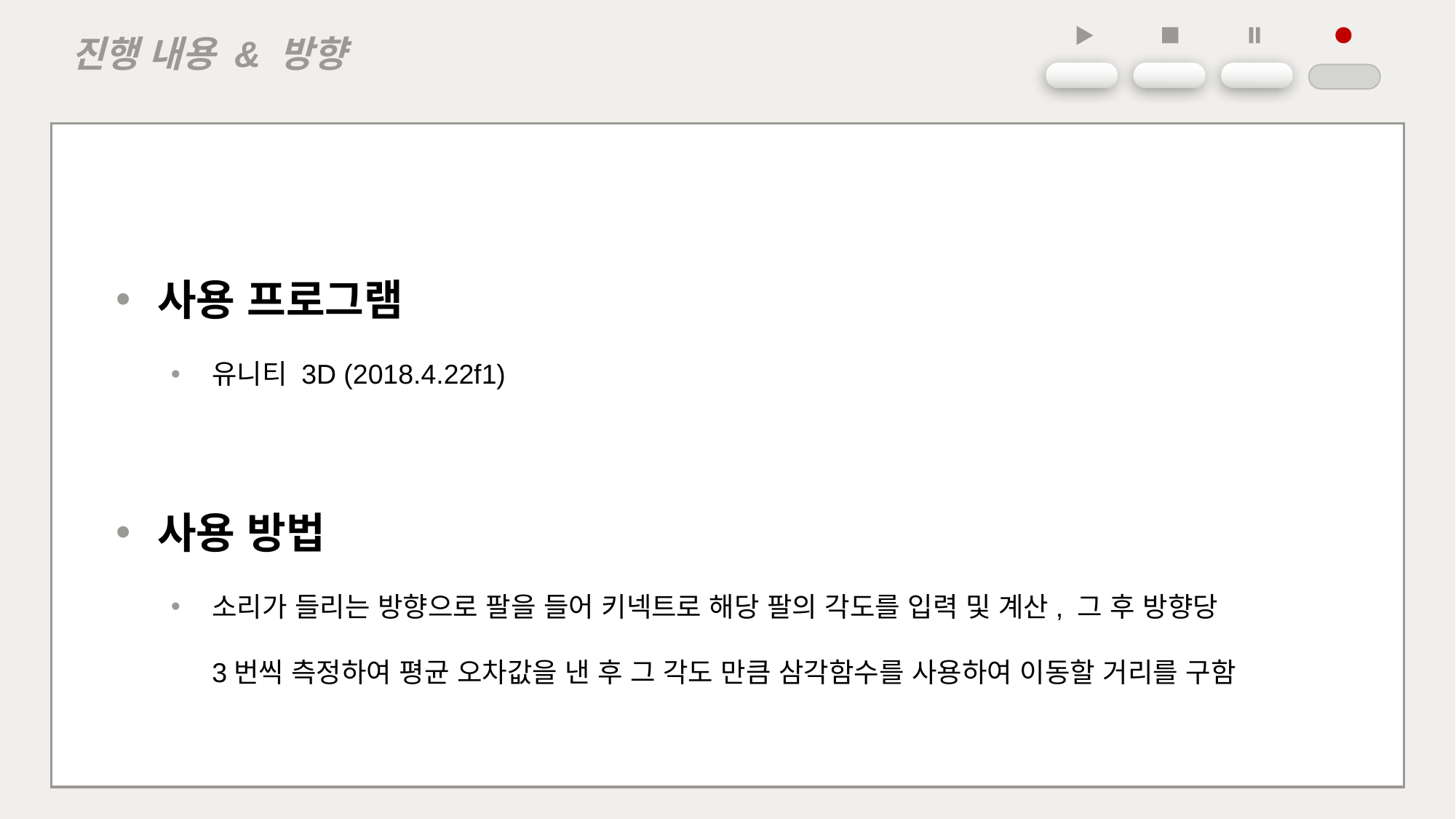

진행 내용 & 방향

사용 프로그램
유니티 3D (2018.4.22f1)

사용 방법
소리가 들리는 방향으로 팔을 들어 키넥트로 해당 팔의 각도를 입력 및 계산, 그 후 방향당
3번씩 측정하여 평균 오차값을 낸 후 그 각도 만큼 삼각함수를 사용하여 이동할 거리를 구함